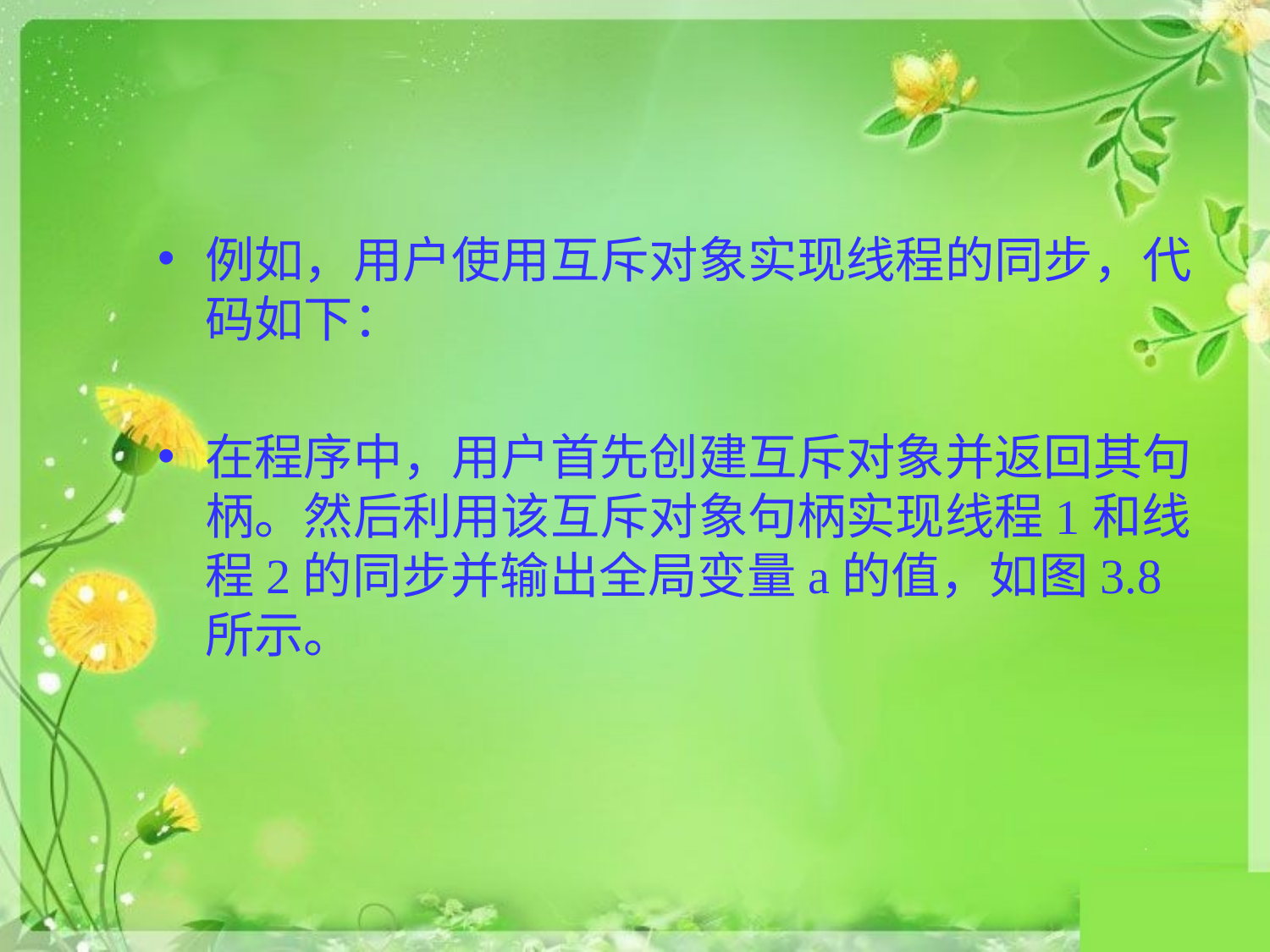

#
例如，用户使用互斥对象实现线程的同步，代码如下：

在程序中，用户首先创建互斥对象并返回其句柄。然后利用该互斥对象句柄实现线程1和线程2的同步并输出全局变量a的值，如图3.8所示。